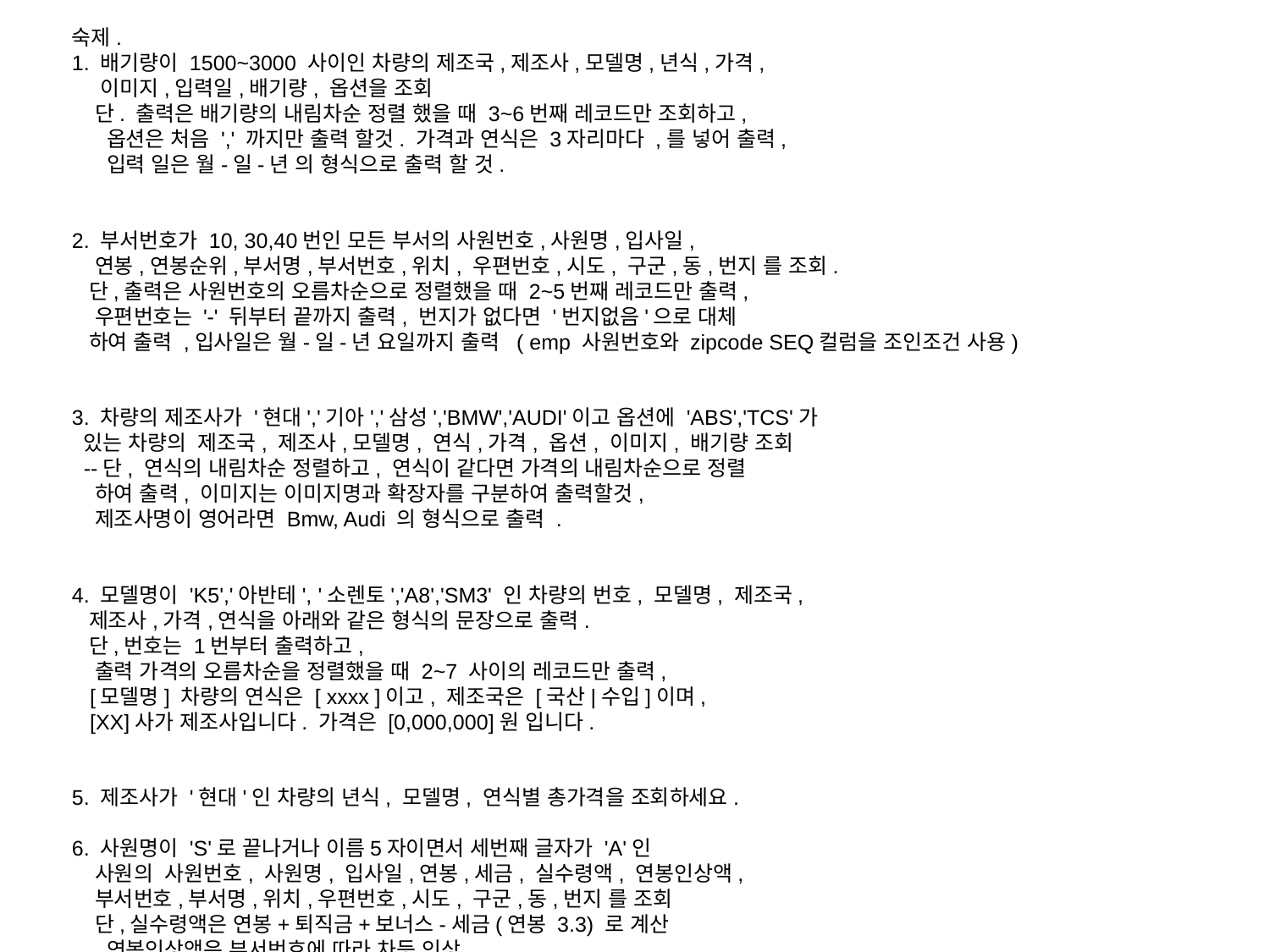

숙제.
1. 배기량이 1500~3000 사이인 차량의 제조국,제조사,모델명,년식,가격,
    이미지,입력일,배기량, 옵션을 조회
   단. 출력은 배기량의 내림차순 정렬 했을 때 3~6번째 레코드만 조회하고,
     옵션은 처음 ',' 까지만 출력 할것. 가격과 연식은 3자리마다 ,를 넣어 출력,
     입력 일은 월-일-년 의 형식으로 출력 할 것.

2. 부서번호가 10, 30,40번인 모든 부서의 사원번호,사원명,입사일,
   연봉,연봉순위,부서명,부서번호,위치, 우편번호,시도, 구군,동,번지 를 조회.
  단,출력은 사원번호의 오름차순으로 정렬했을 때 2~5번째 레코드만 출력,
   우편번호는 '-' 뒤부터 끝까지 출력, 번지가 없다면 '번지없음'으로 대체
  하여 출력 ,입사일은 월-일-년 요일까지 출력  ( emp 사원번호와 zipcode SEQ컬럼을 조인조건 사용)

3. 차량의 제조사가 '현대','기아','삼성','BMW','AUDI'이고 옵션에 'ABS','TCS'가
 있는 차량의  제조국, 제조사,모델명, 연식,가격, 옵션, 이미지, 배기량 조회
  --단, 연식의 내림차순 정렬하고, 연식이 같다면 가격의 내림차순으로 정렬
   하여 출력, 이미지는 이미지명과 확장자를 구분하여 출력할것,
   제조사명이 영어라면 Bmw, Audi 의 형식으로 출력 .

4. 모델명이 'K5','아반테', '소렌토','A8','SM3' 인 차량의 번호, 모델명, 제조국,
  제조사,가격,연식을 아래와 같은 형식의 문장으로 출력.
  단,번호는 1번부터 출력하고,
   출력 가격의 오름차순을 정렬했을 때 2~7 사이의 레코드만 출력,
   [모델명] 차량의 연식은 [ xxxx ]이고, 제조국은 [국산|수입]이며,
   [XX]사가 제조사입니다. 가격은 [0,000,000]원 입니다.

5. 제조사가 '현대'인 차량의 년식, 모델명, 연식별 총가격을 조회하세요.

6. 사원명이 'S'로 끝나거나 이름5자이면서 세번째 글자가 'A'인
   사원의  사원번호, 사원명, 입사일,연봉,세금, 실수령액, 연봉인상액,
   부서번호,부서명,위치,우편번호,시도, 구군,동,번지 를 조회
   단,실수령액은 연봉+퇴직금+보너스-세금(연봉 3.3) 로 계산
     연봉인상액은 부서번호에 따라 차등 인상
     10- 년봉 7%, 20- 년봉 4%, 30- 년봉+보너스 10%, 그외 3%로
     계산하여 3자리마다 ,를 넣어 출력.
     모든 영어는 소문자로 출력.